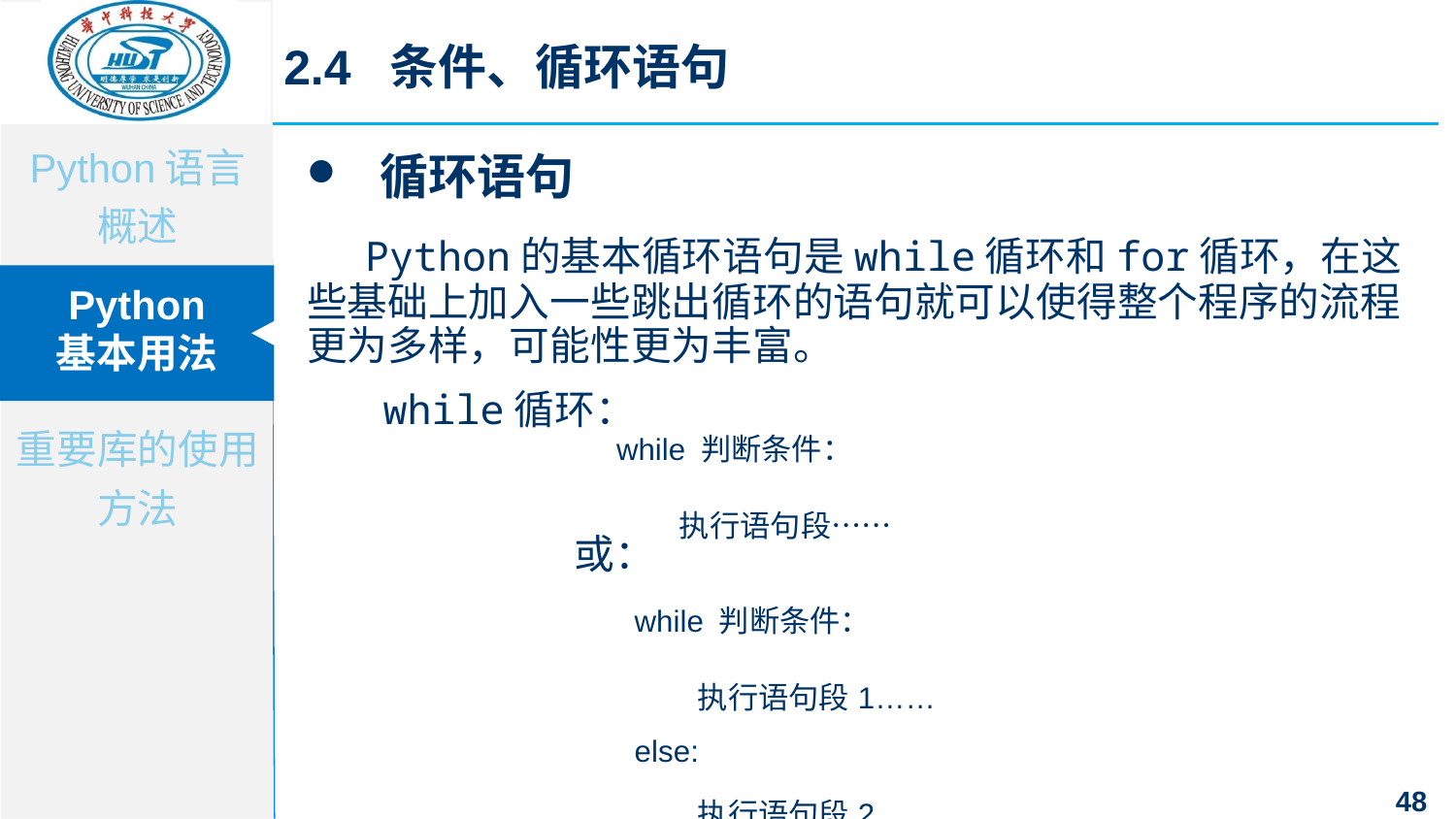

2.4  条件、循环语句
循环语句
  Python的基本循环语句是while循环和for循环，在这些基础上加入一些跳出循环的语句就可以使得整个程序的流程更为多样，可能性更为丰富。
while循环：

	    或：
| while 判断条件： |
| --- |
| 执行语句段…… |
| while 判断条件： |
| --- |
| 执行语句段1…… else: 执行语句段2…… |